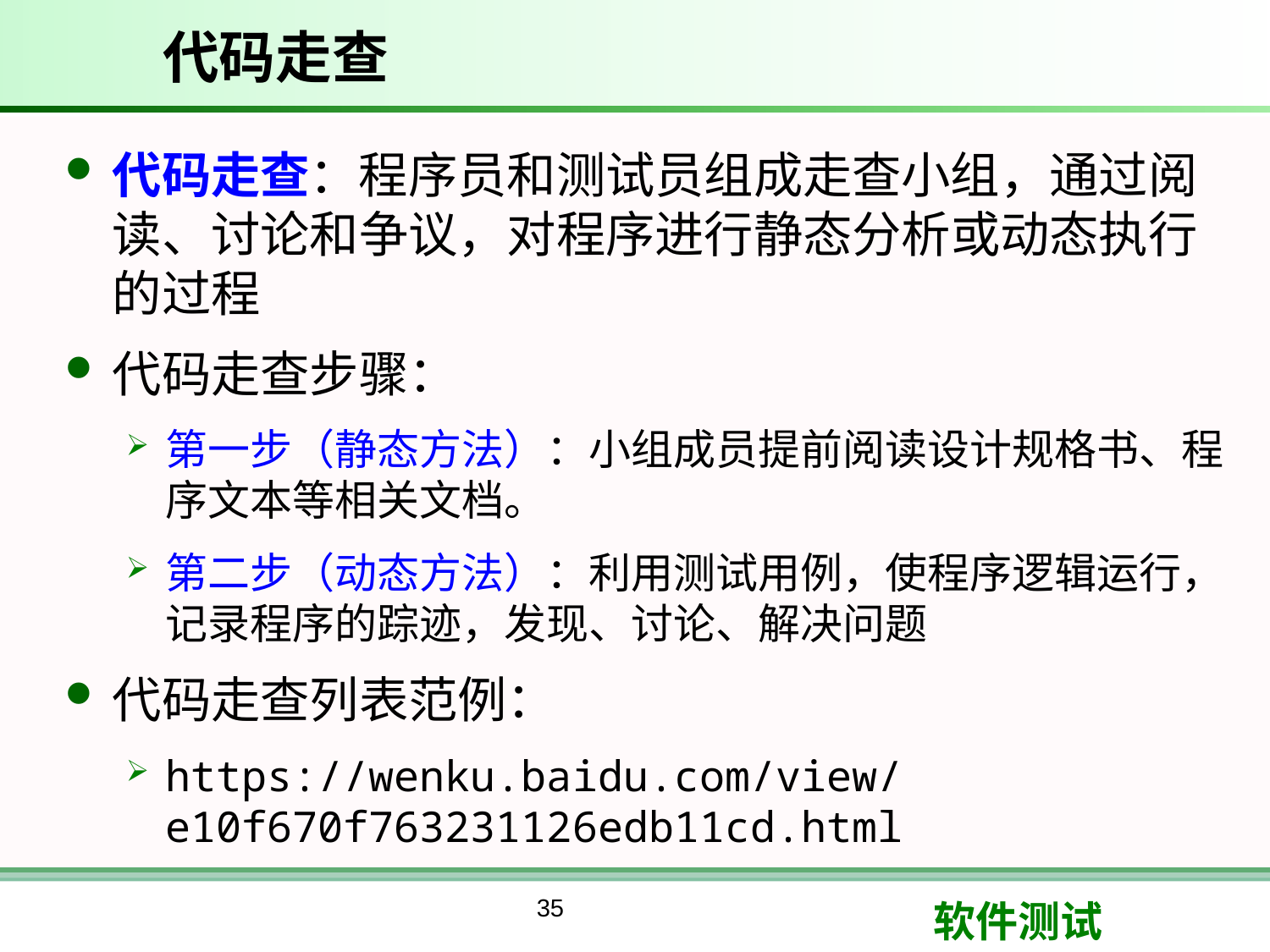

# 代码走查
代码走查：程序员和测试员组成走查小组，通过阅读、讨论和争议，对程序进行静态分析或动态执行的过程
代码走查步骤：
第一步（静态方法）：小组成员提前阅读设计规格书、程序文本等相关文档。
第二步（动态方法）：利用测试用例，使程序逻辑运行，记录程序的踪迹，发现、讨论、解决问题
代码走查列表范例：
https://wenku.baidu.com/view/e10f670f763231126edb11cd.html
35